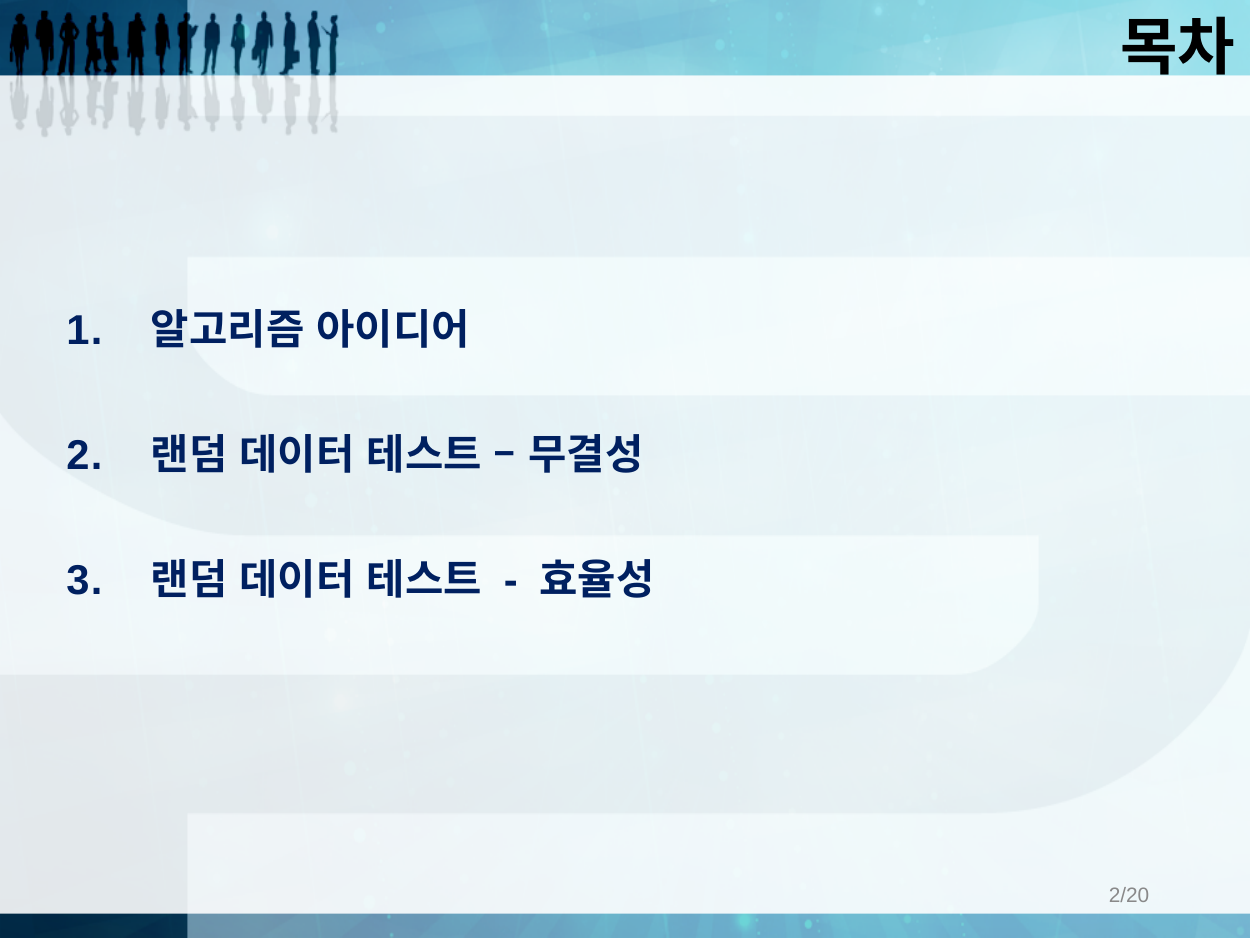

목차
알고리즘 아이디어
랜덤 데이터 테스트 – 무결성
랜덤 데이터 테스트 - 효율성

2/20